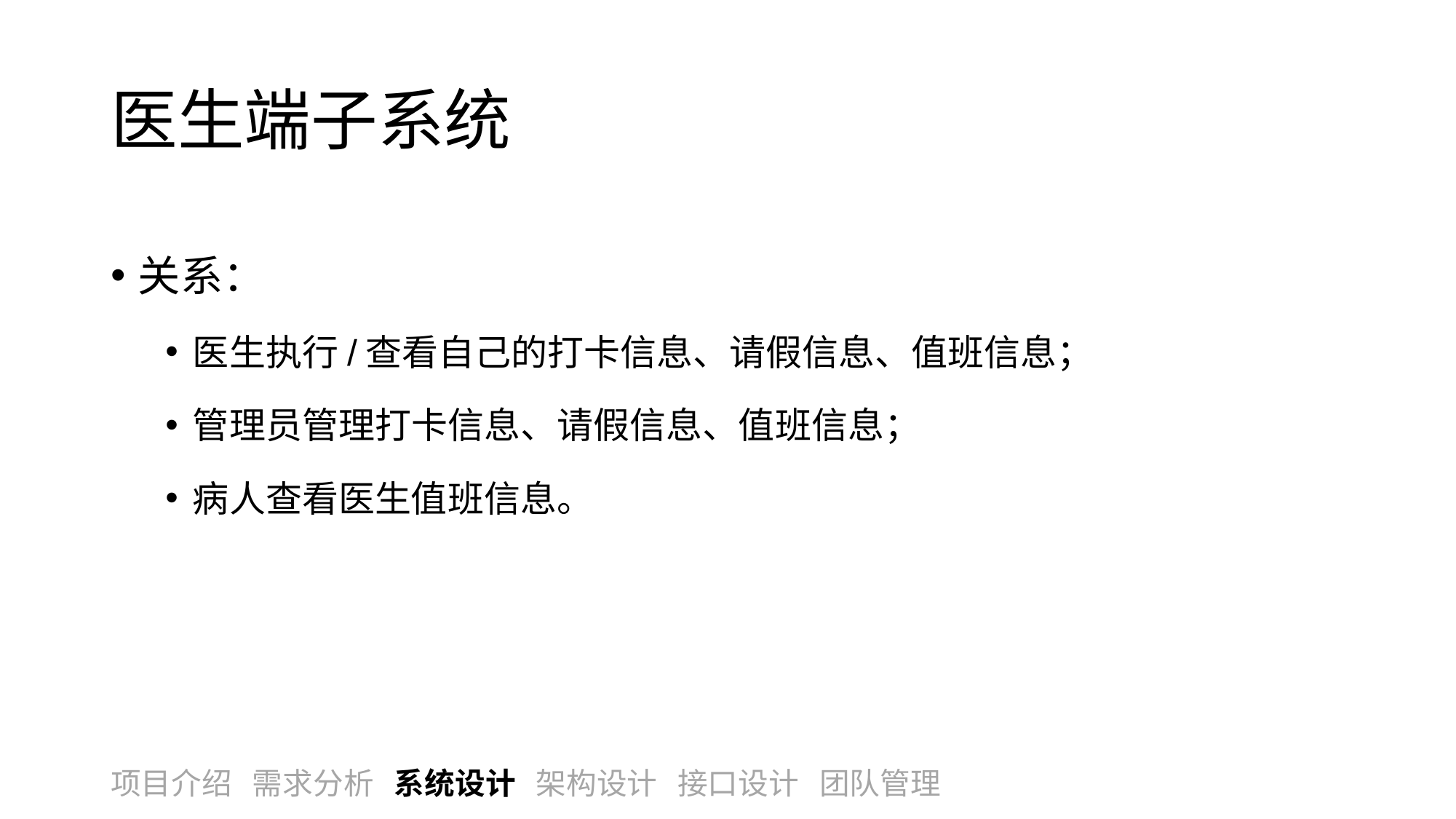

# 医生端子系统
关系：
医生执行/查看自己的打卡信息、请假信息、值班信息；
管理员管理打卡信息、请假信息、值班信息；
病人查看医生值班信息。